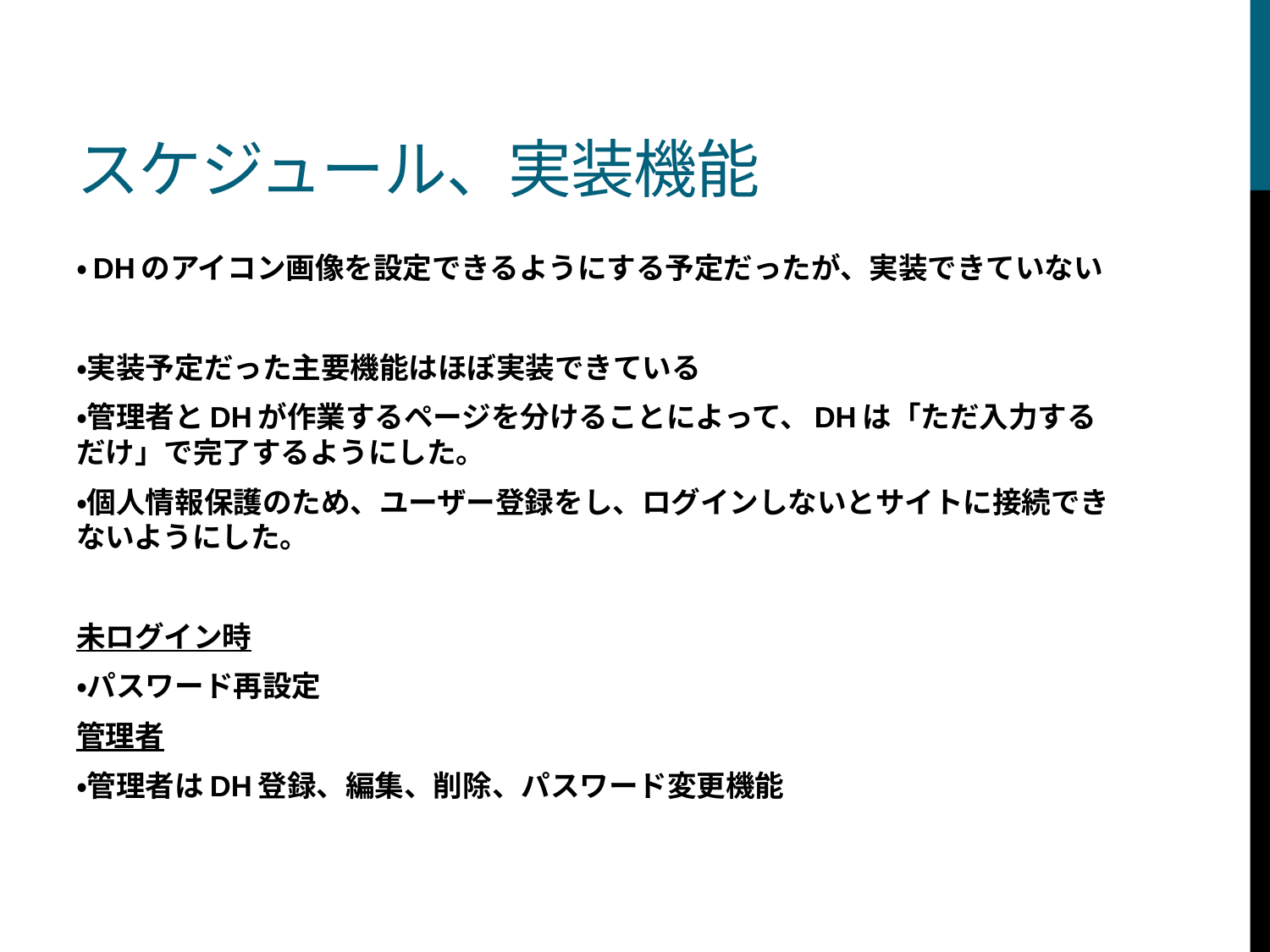

# スケジュール、実装機能
・DHのアイコン画像を設定できるようにする予定だったが、実装できていない

・実装予定だった主要機能はほぼ実装できている
・管理者とDHが作業するページを分けることによって、DHは「ただ入力するだけ」で完了するようにした。
・個人情報保護のため、ユーザー登録をし、ログインしないとサイトに接続できないようにした。

未ログイン時
・パスワード再設定
管理者
・管理者はDH登録、編集、削除、パスワード変更機能